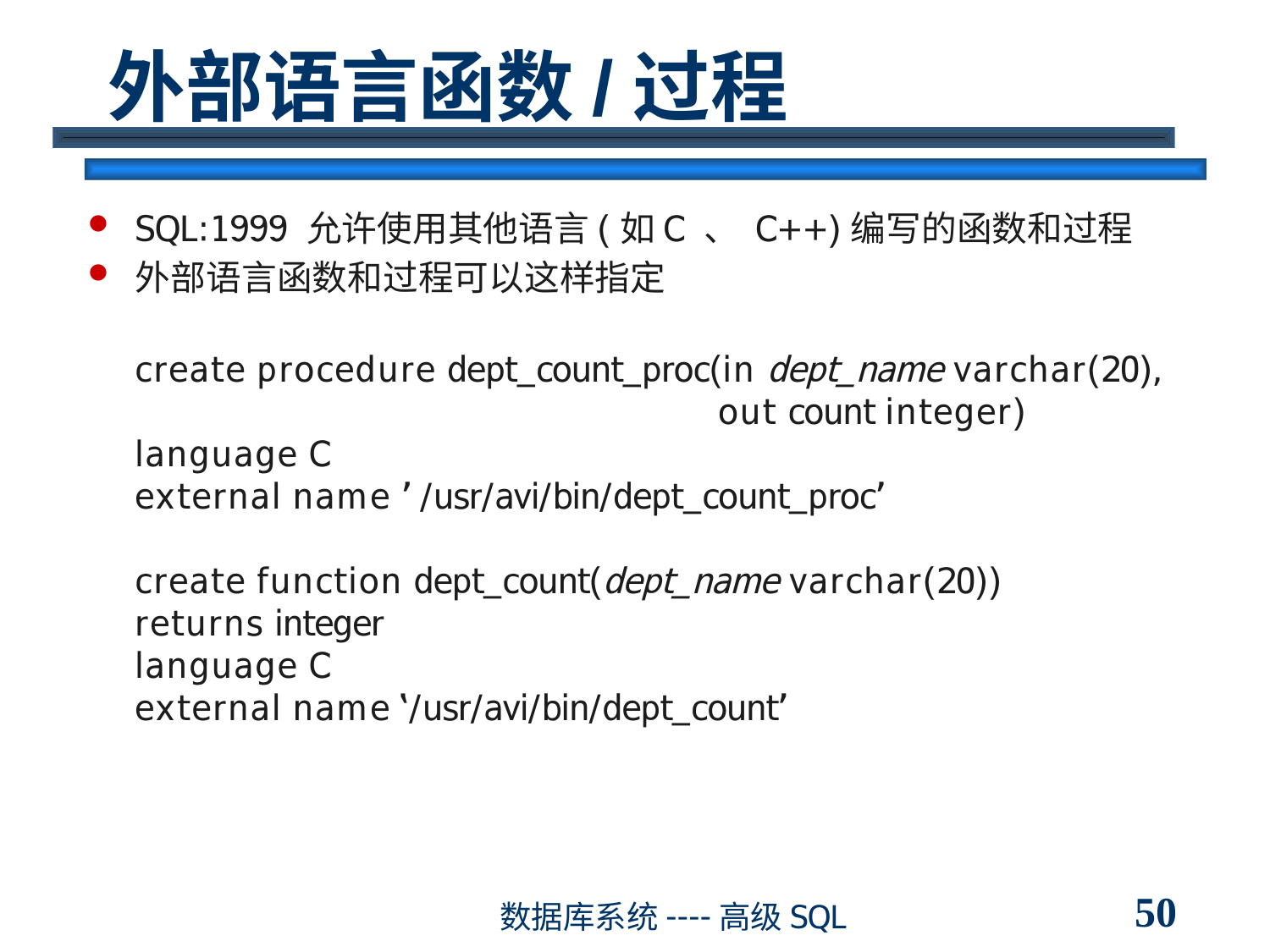

# 外部语言函数/过程
SQL:1999 允许使用其他语言(如C 、 C++)编写的函数和过程
外部语言函数和过程可以这样指定
	create procedure dept_count_proc(in dept_name varchar(20),
                                                     out count integer)
language C
external name ’ /usr/avi/bin/dept_count_proc’
create function dept_count(dept_name varchar(20))
returns integer
language C
external name ‘/usr/avi/bin/dept_count’

50
数据库系统----高级SQL